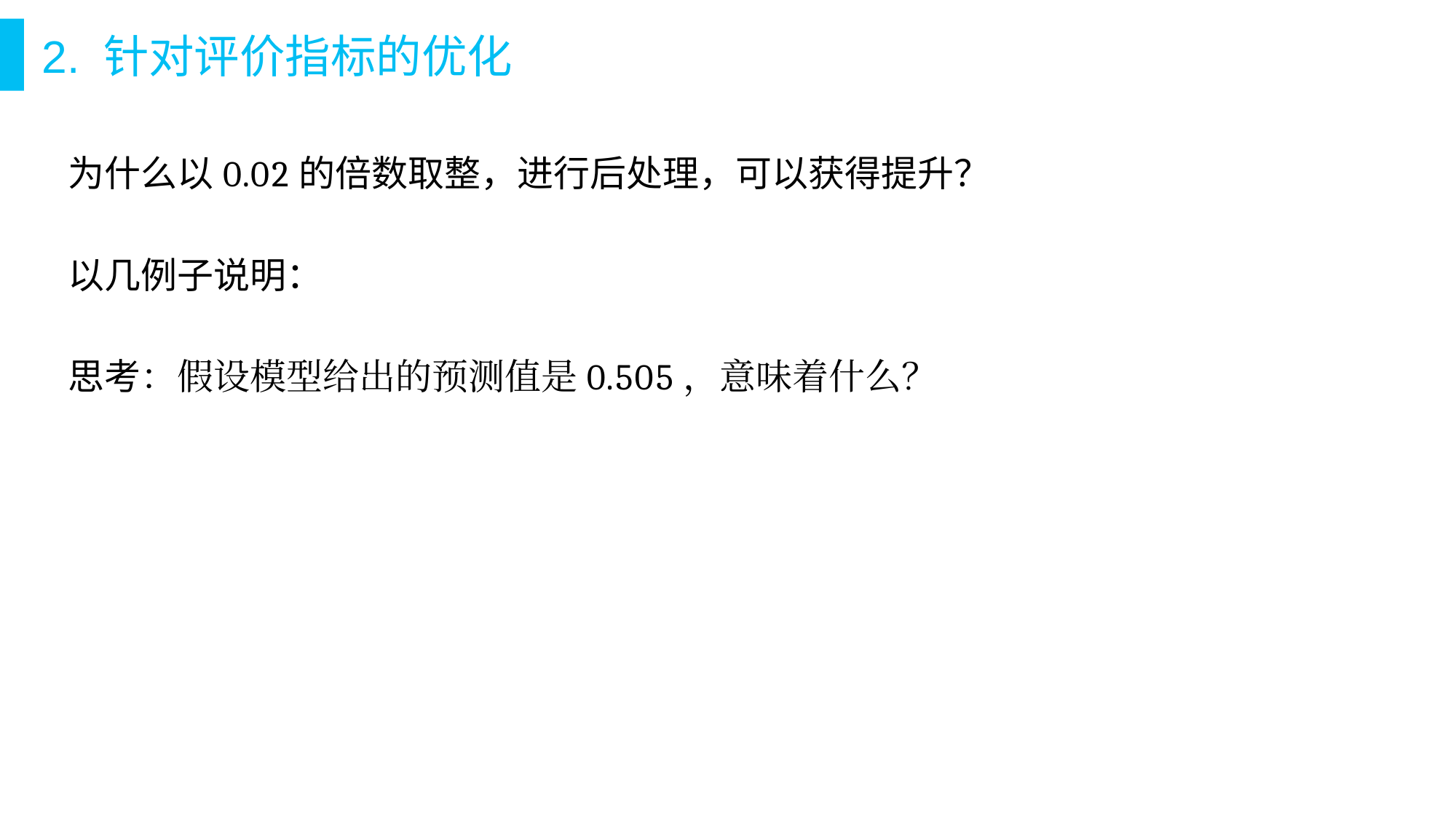

# 2. 针对评价指标的优化

为什么以0.02的倍数取整，进行后处理，可以获得提升？

以几例子说明：

思考：假设模型给出的预测值是0.505，意味着什么？